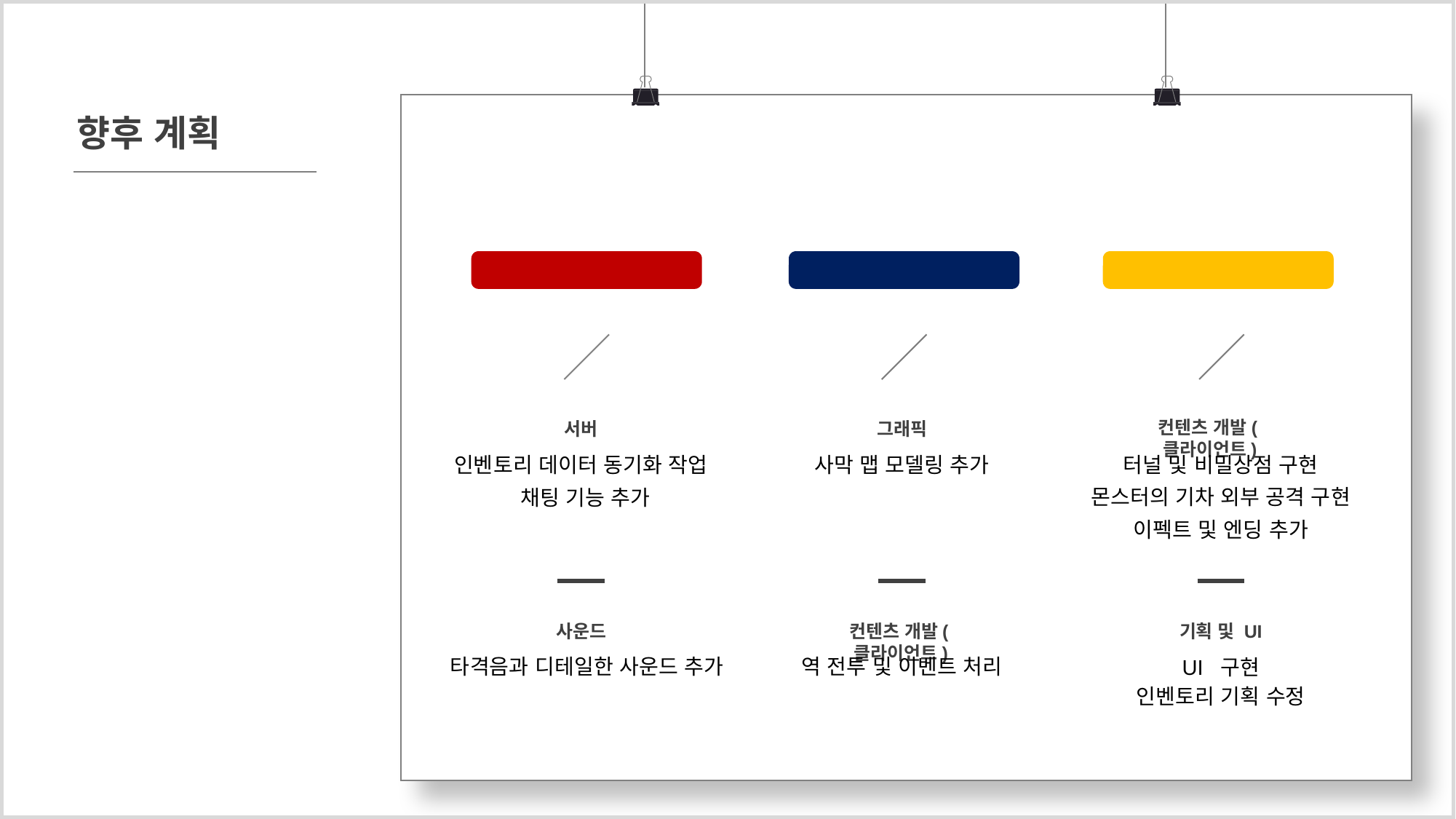

향후 계획
정민지

박대렬

박혜원

컨텐츠 개발(클라이언트)
서버
그래픽
인벤토리 데이터 동기화 작업
사막 맵 모델링 추가
터널 및 비밀상점 구현
몬스터의 기차 외부 공격 구현
채팅 기능 추가
이펙트 및 엔딩 추가
사운드
컨텐츠 개발(클라이언트)
기획 및 UI
타격음과 디테일한 사운드 추가
역 전투 및 이벤트 처리
UI  구현
인벤토리 기획 수정